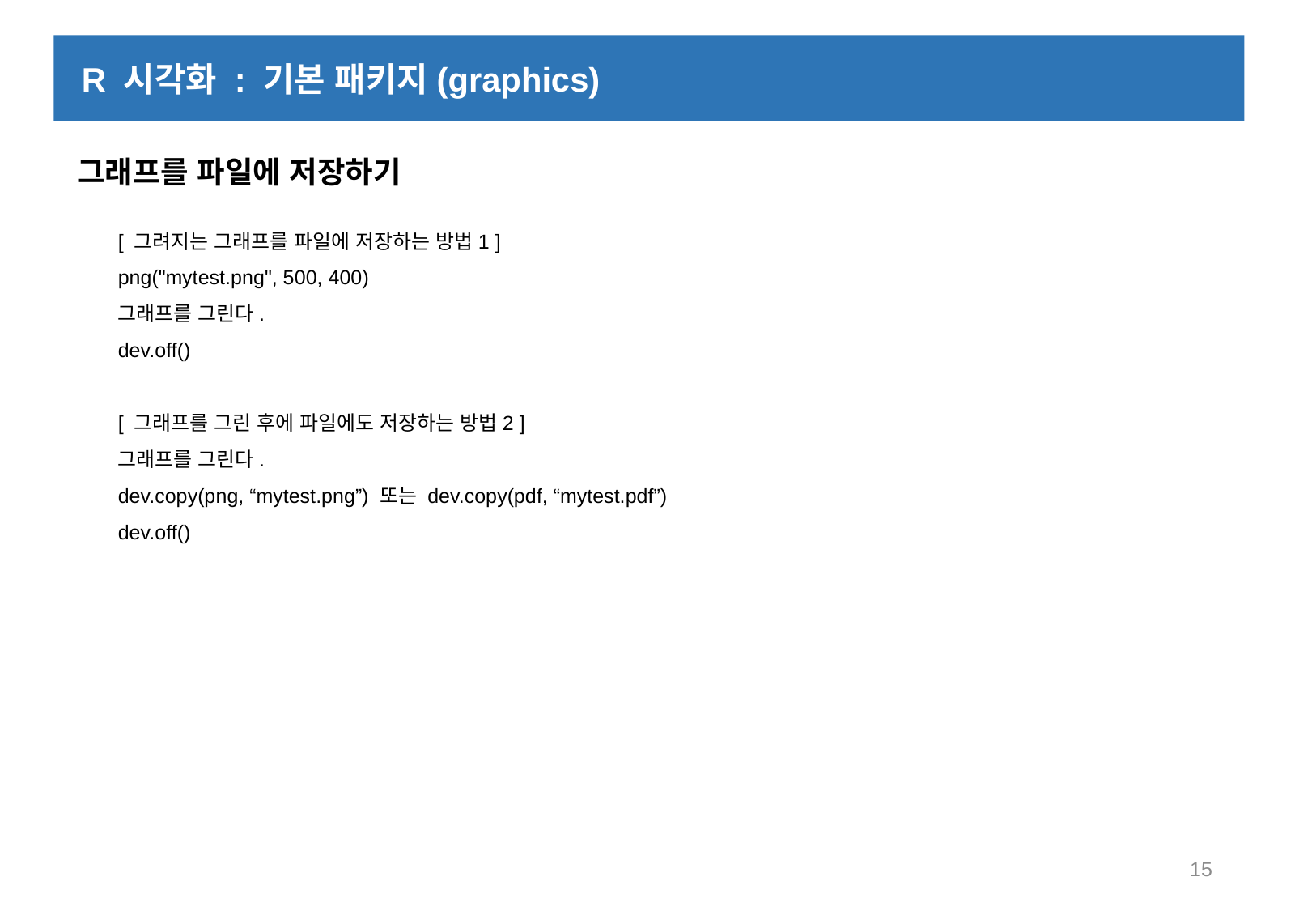

R 시각화 : 기본 패키지(graphics)

그래프를 파일에 저장하기
[ 그려지는 그래프를 파일에 저장하는 방법1 ]
png("mytest.png", 500, 400)
그래프를 그린다.
dev.off()

[ 그래프를 그린 후에 파일에도 저장하는 방법2 ]
그래프를 그린다.
dev.copy(png, “mytest.png”) 또는 dev.copy(pdf, “mytest.pdf”)
dev.off()
15